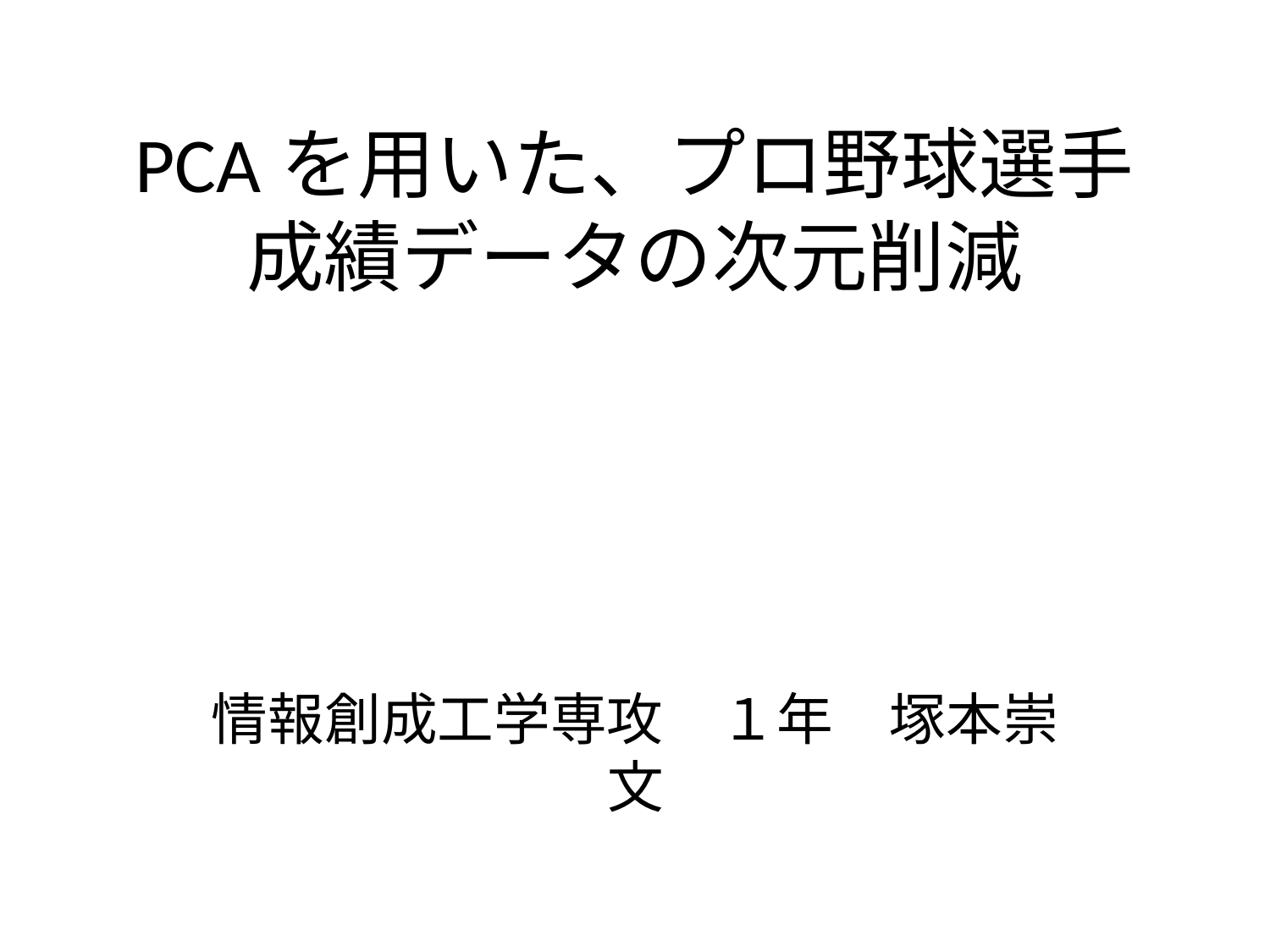

# PCAを用いた、プロ野球選手 成績データの次元削減
情報創成工学専攻　１年　塚本崇文